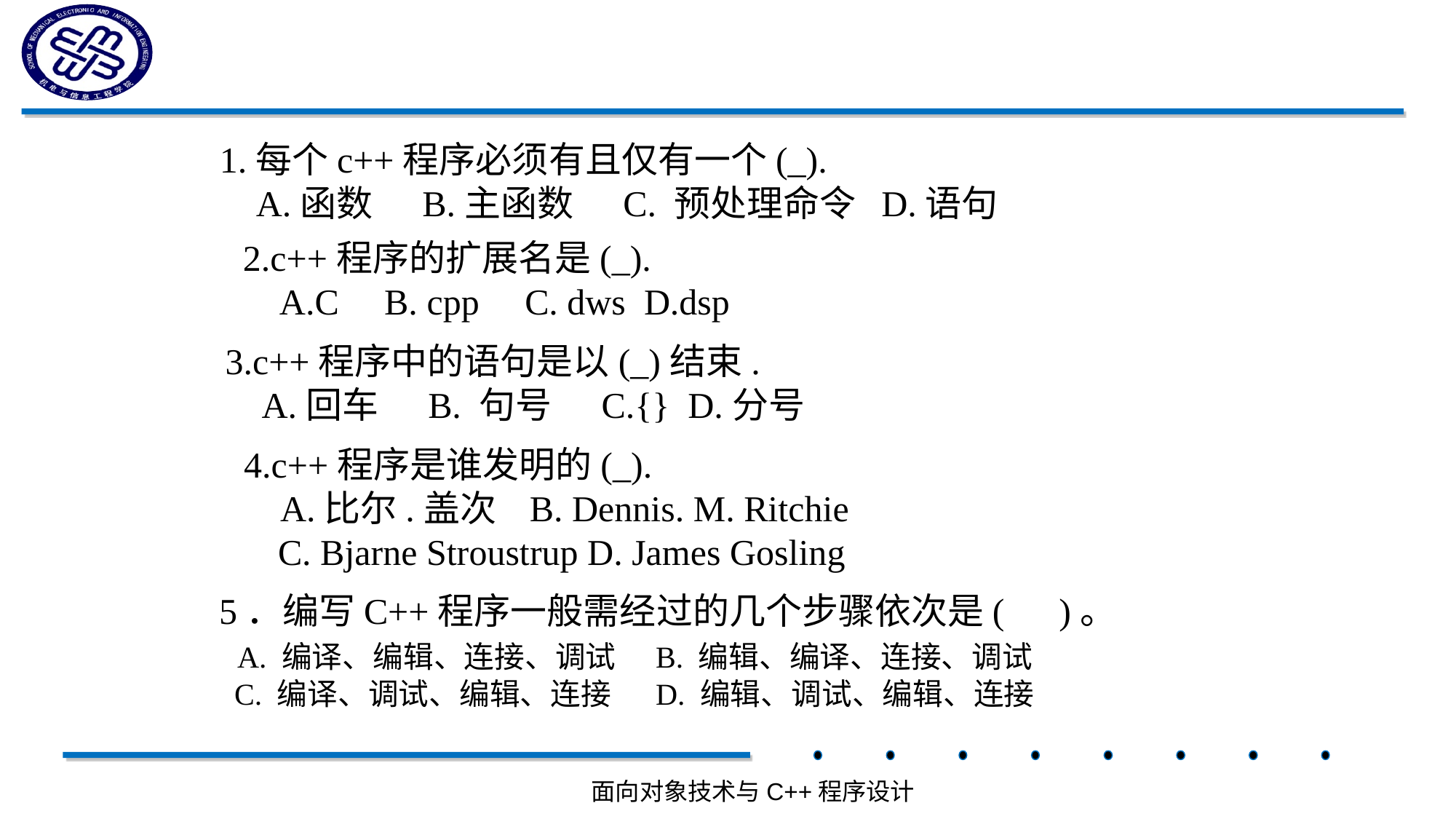

1.每个c++程序必须有且仅有一个(_).
    A.函数     B.主函数     C. 预处理命令  D.语句
2.c++程序的扩展名是(_).
    A.C     B. cpp     C. dws  D.dsp
3.c++程序中的语句是以(_)结束.
    A.回车     B. 句号     C.{}  D.分号
4.c++程序是谁发明的(_).
    A.比尔.盖次   B. Dennis. M. Ritchie
    C. Bjarne Stroustrup D. James Gosling
5．编写C++程序一般需经过的几个步骤依次是(      )。
  A. 编译、编辑、连接、调试     	B. 编辑、编译、连接、调试
  C. 编译、调试、编辑、连接     	D. 编辑、调试、编辑、连接

面向对象技术与C++程序设计
20